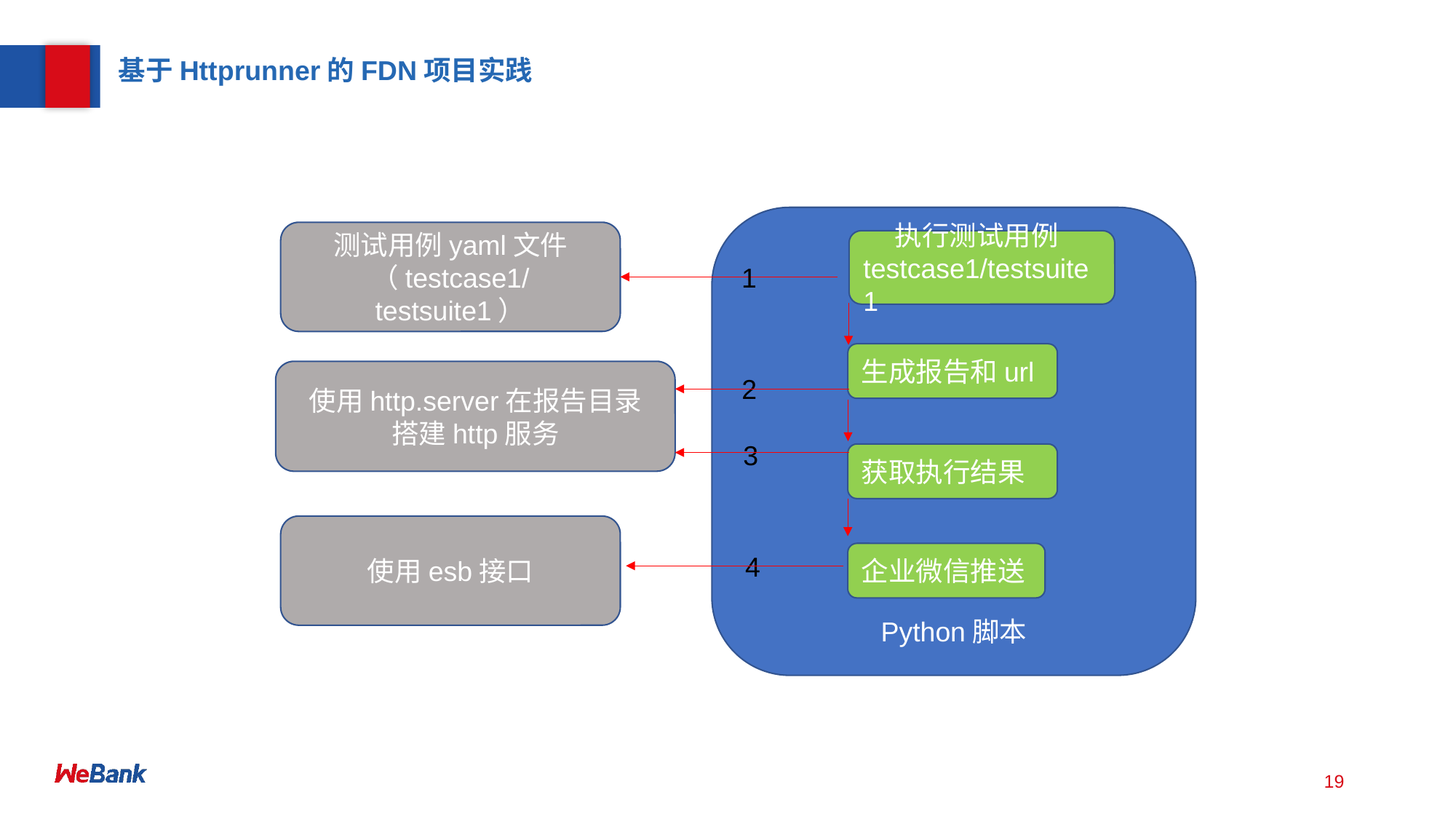

基于Httprunner的FDN项目实践
Python脚本
测试用例yaml文件
（testcase1/testsuite1）
    执行测试用例testcase1/testsuite1
1
生成报告和url
使用http.server在报告目录
搭建http服务
2
3
获取执行结果
使用esb接口
企业微信推送
4
19